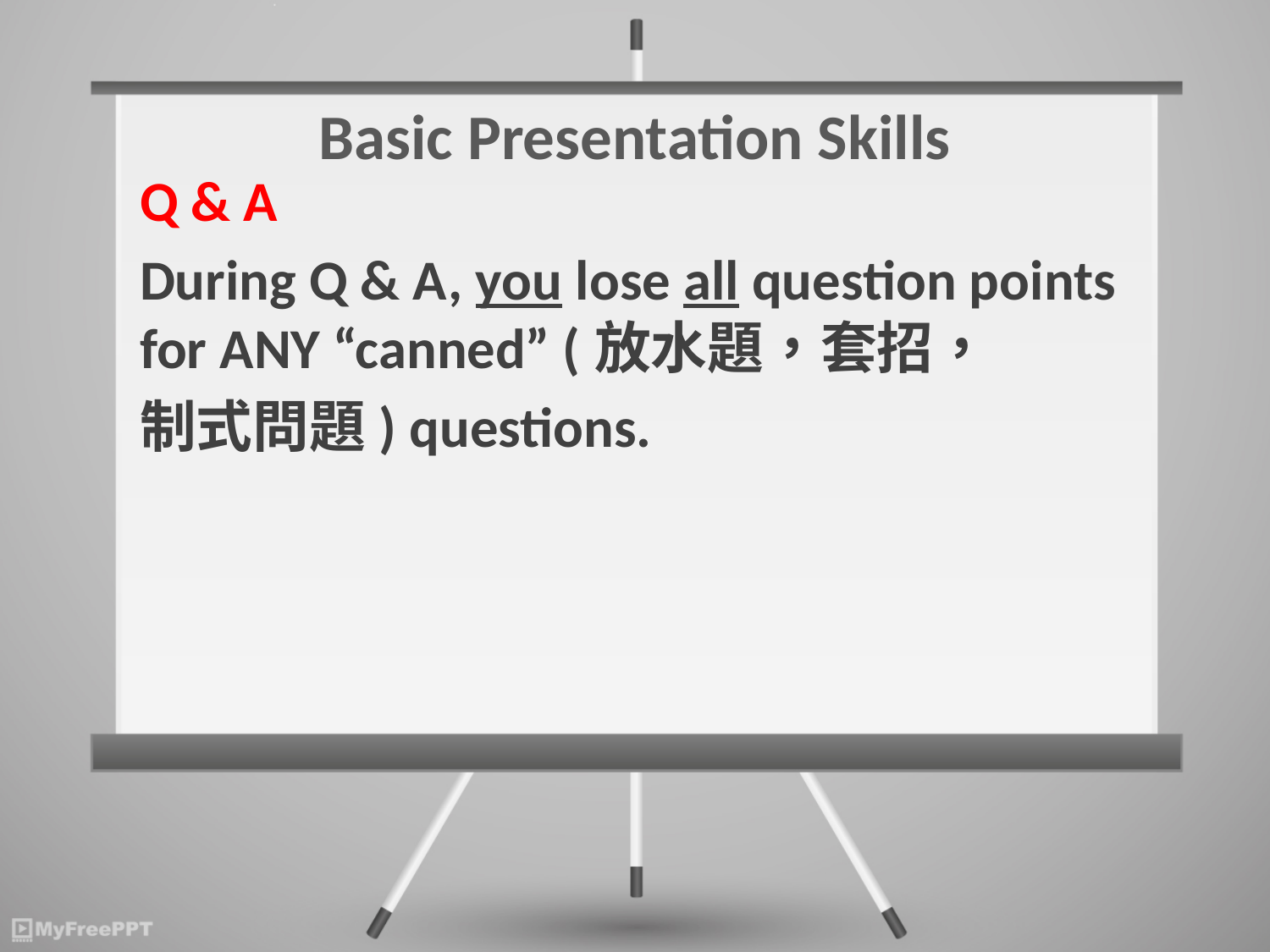

# Basic Presentation Skills
Q & A
During Q & A, you lose all question points for ANY “canned” (放水題，套招，
制式問題) questions.